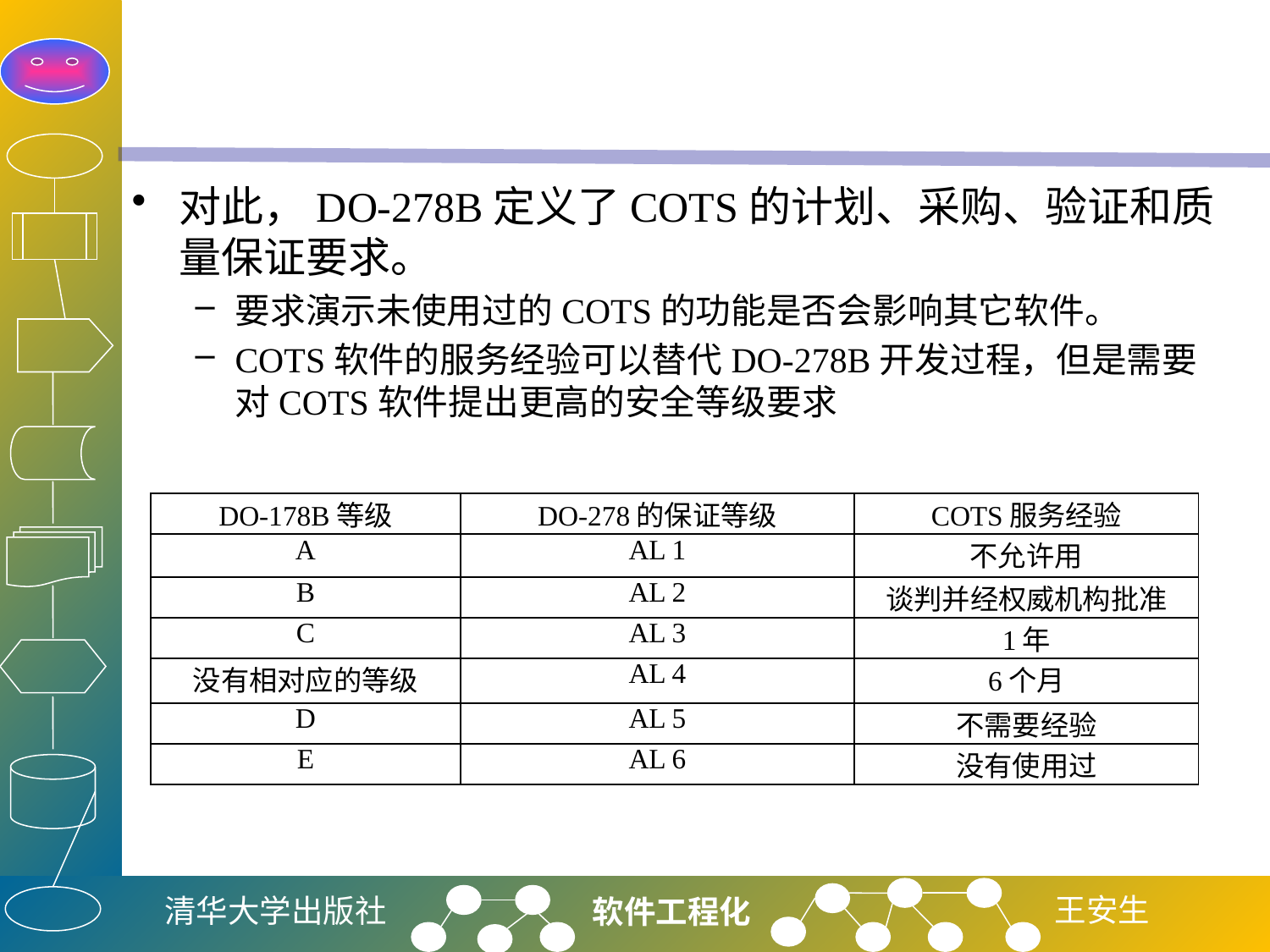

#
对此，DO-278B定义了COTS的计划、采购、验证和质量保证要求。
要求演示未使用过的COTS的功能是否会影响其它软件。
COTS软件的服务经验可以替代DO-278B开发过程，但是需要对COTS软件提出更高的安全等级要求
| DO-178B等级 | DO-278的保证等级 | COTS服务经验 |
| --- | --- | --- |
| A | AL 1 | 不允许用 |
| B | AL 2 | 谈判并经权威机构批准 |
| C | AL 3 | 1年 |
| 没有相对应的等级 | AL 4 | 6个月 |
| D | AL 5 | 不需要经验 |
| E | AL 6 | 没有使用过 |